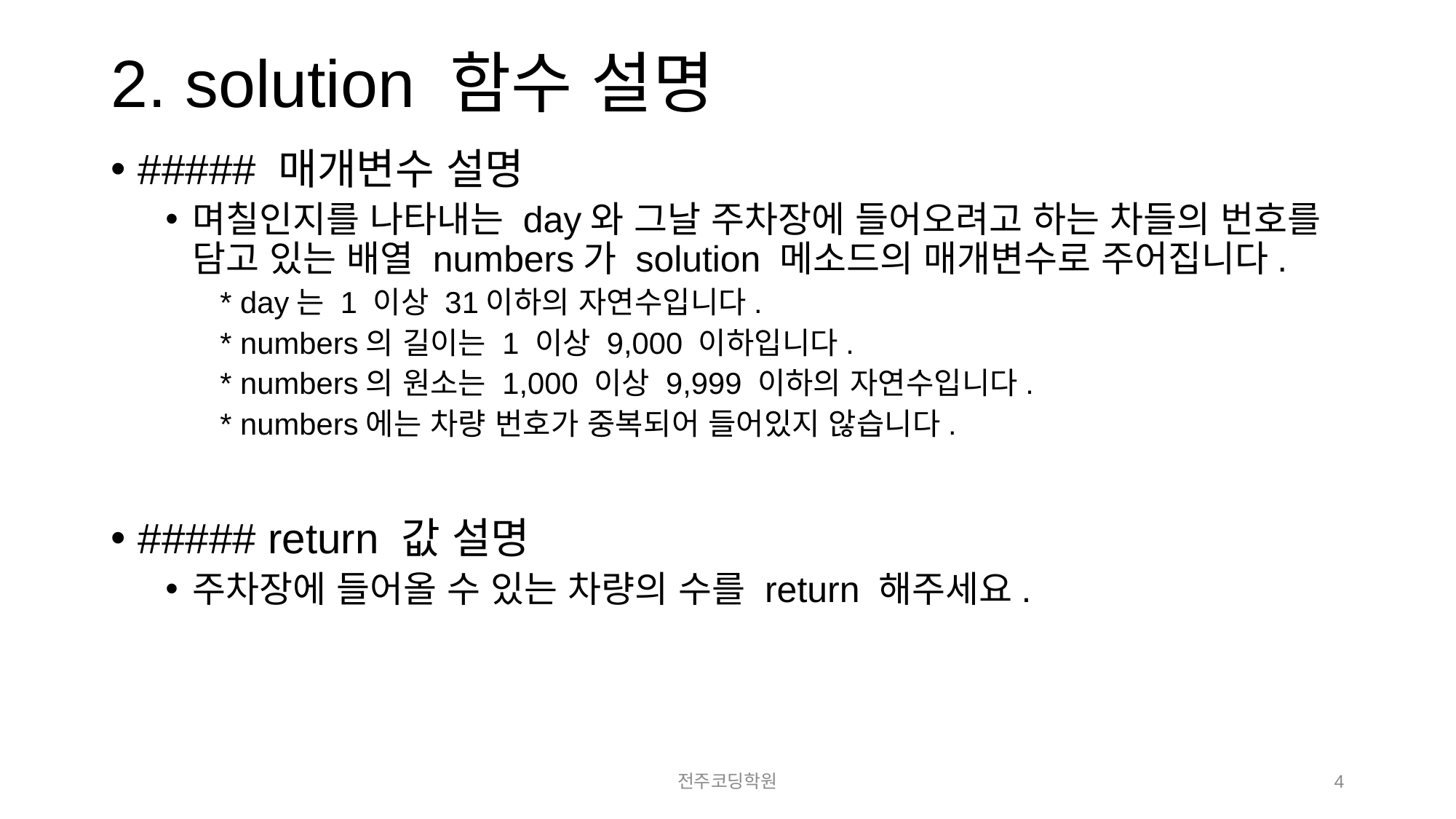

# 2. solution 함수 설명
##### 매개변수 설명
며칠인지를 나타내는 day와 그날 주차장에 들어오려고 하는 차들의 번호를 담고 있는 배열 numbers가 solution 메소드의 매개변수로 주어집니다.
* day는 1 이상 31이하의 자연수입니다.
* numbers의 길이는 1 이상 9,000 이하입니다.
* numbers의 원소는 1,000 이상 9,999 이하의 자연수입니다.
* numbers에는 차량 번호가 중복되어 들어있지 않습니다.

##### return 값 설명
주차장에 들어올 수 있는 차량의 수를 return 해주세요.
전주코딩학원
4